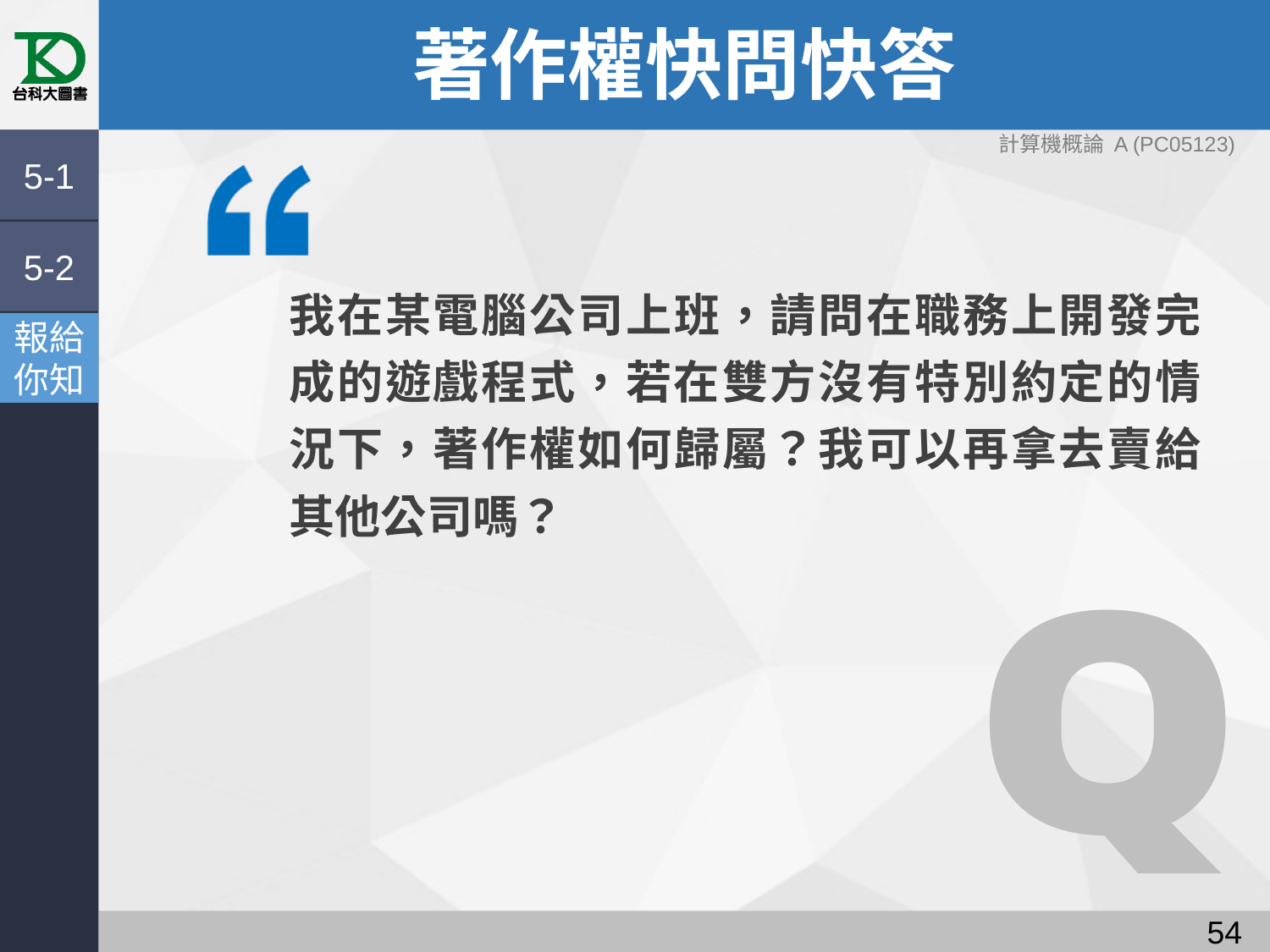

# 著作權快問快答
計算機概論 A (PC05123)
5-1
5-2
我在某電腦公司上班，請問在職務上開發完成的遊戲程式，若在雙方沒有特別約定的情況下，著作權如何歸屬？我可以再拿去賣給其他公司嗎？
報給
你知
Q
54